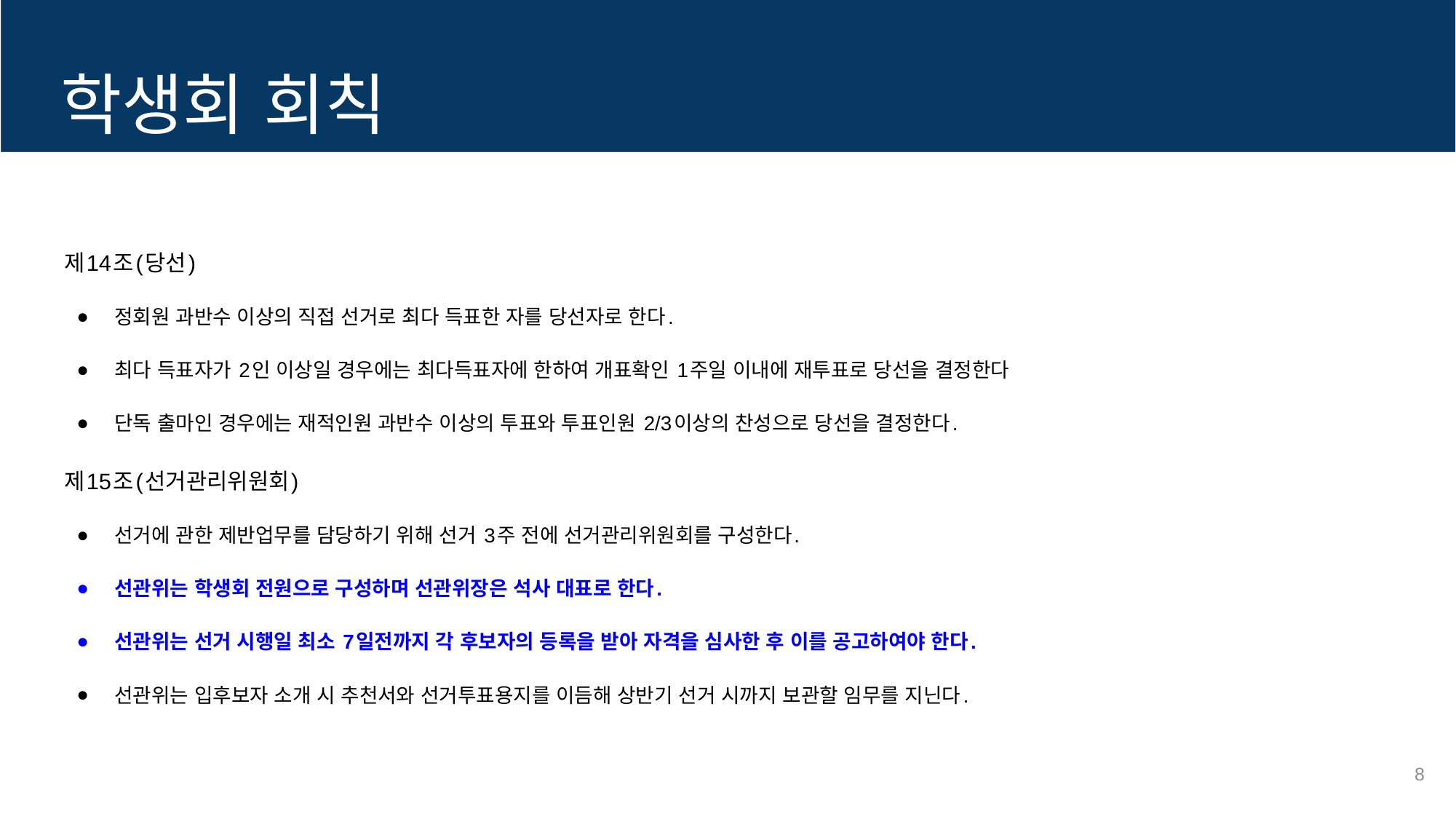

# 학생회 회칙
제14조(당선)
정회원 과반수 이상의 직접 선거로 최다 득표한 자를 당선자로 한다.
최다 득표자가 2인 이상일 경우에는 최다득표자에 한하여 개표확인 1주일 이내에 재투표로 당선을 결정한다
단독 출마인 경우에는 재적인원 과반수 이상의 투표와 투표인원 2/3이상의 찬성으로 당선을 결정한다.
제15조(선거관리위원회)
선거에 관한 제반업무를 담당하기 위해 선거 3주 전에 선거관리위원회를 구성한다.
선관위는 학생회 전원으로 구성하며 선관위장은 석사 대표로 한다.
선관위는 선거 시행일 최소 7일전까지 각 후보자의 등록을 받아 자격을 심사한 후 이를 공고하여야 한다.
선관위는 입후보자 소개 시 추천서와 선거투표용지를 이듬해 상반기 선거 시까지 보관할 임무를 지닌다.
8